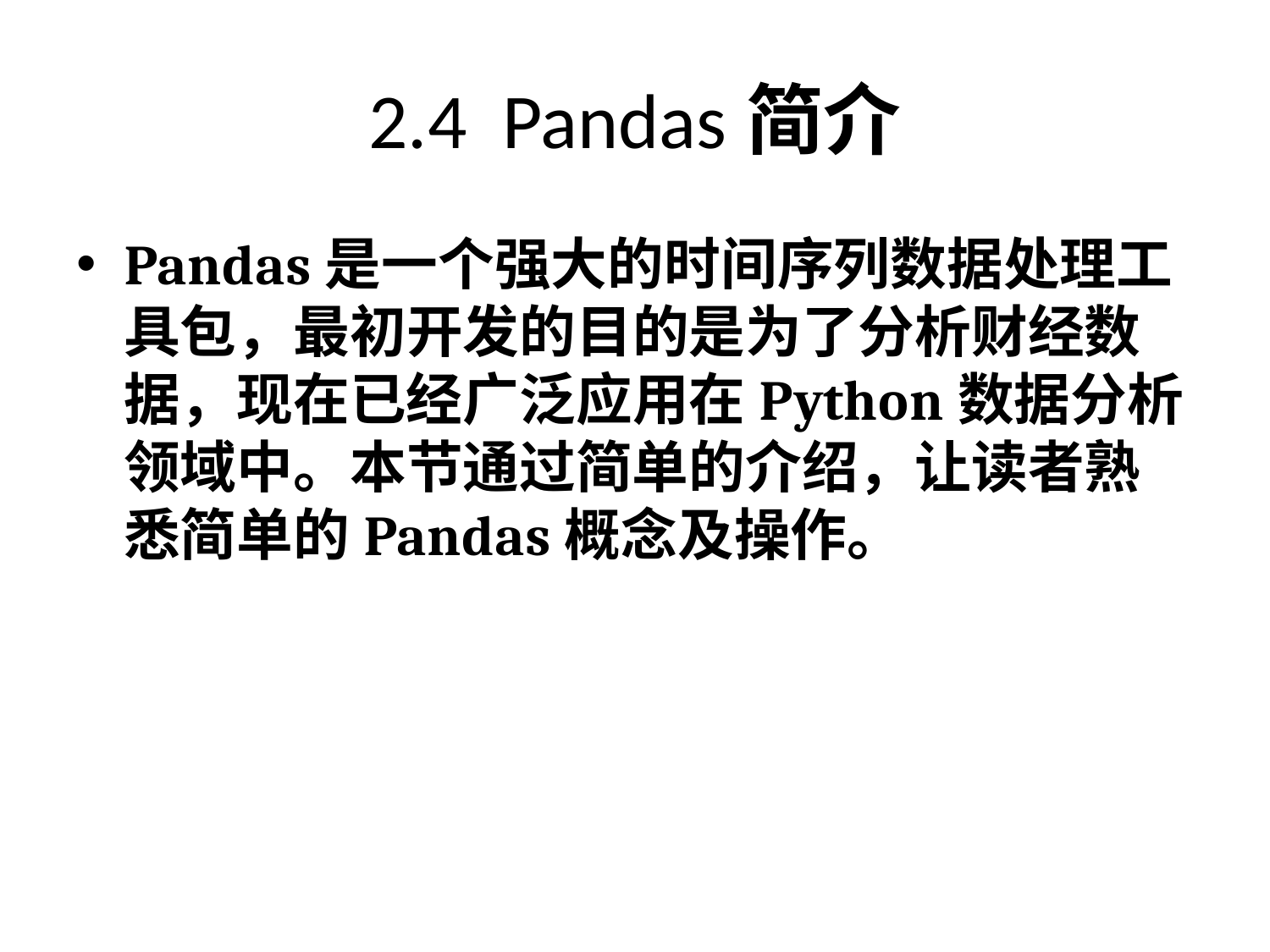

# 2.4  Pandas简介
Pandas是一个强大的时间序列数据处理工具包，最初开发的目的是为了分析财经数据，现在已经广泛应用在Python数据分析领域中。本节通过简单的介绍，让读者熟悉简单的Pandas概念及操作。